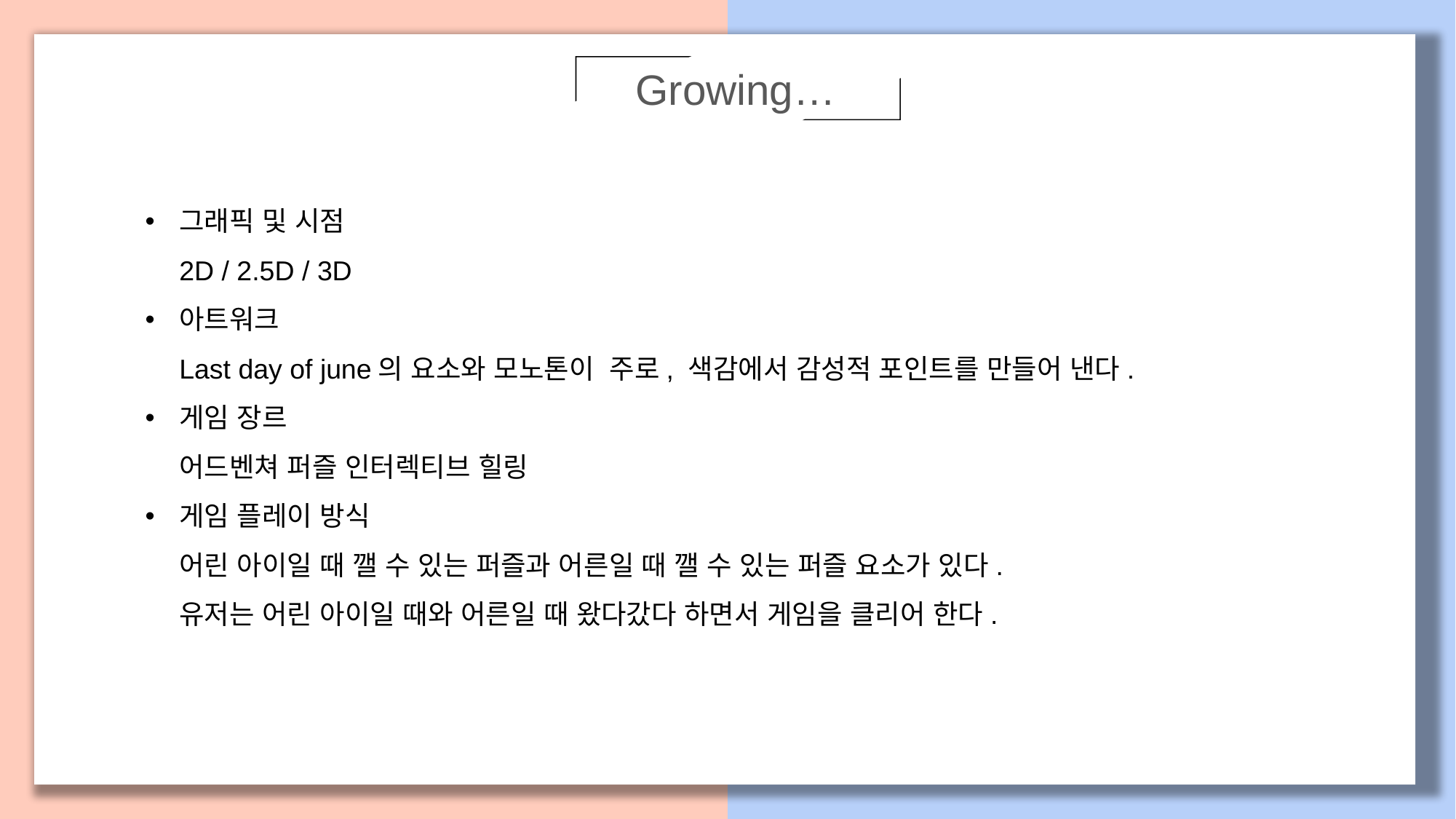

Growing…

그래픽 및 시점
2D / 2.5D / 3D
아트워크
Last day of june의 요소와 모노톤이  주로, 색감에서 감성적 포인트를 만들어 낸다.
게임 장르
어드벤쳐 퍼즐 인터렉티브 힐링
게임 플레이 방식
어린 아이일 때 깰 수 있는 퍼즐과 어른일 때 깰 수 있는 퍼즐 요소가 있다.
유저는 어린 아이일 때와 어른일 때 왔다갔다 하면서 게임을 클리어 한다.